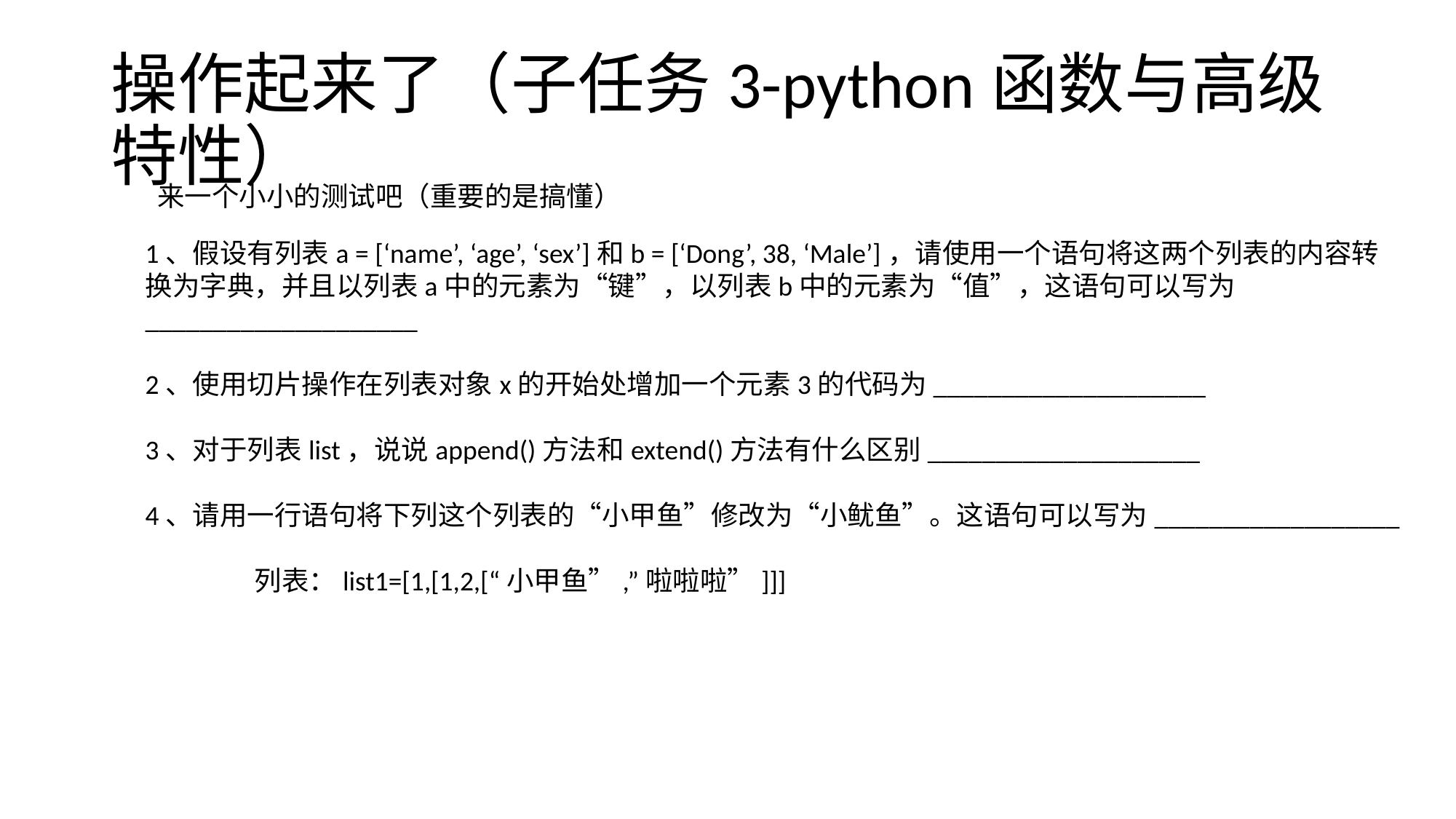

# 操作起来了（子任务3-python函数与高级特性）
来一个小小的测试吧（重要的是搞懂）

1、假设有列表a = [‘name’, ‘age’, ‘sex’]和b = [‘Dong’, 38, ‘Male’]，请使用一个语句将这两个列表的内容转换为字典，并且以列表a中的元素为“键”，以列表b中的元素为“值”，这语句可以写为____________________

2、使用切片操作在列表对象x的开始处增加一个元素3的代码为____________________

3、对于列表list，说说append()方法和extend()方法有什么区别____________________

4、请用一行语句将下列这个列表的“小甲鱼”修改为“小鱿鱼”。这语句可以写为__________________

	列表：list1=[1,[1,2,[“小甲鱼”,”啦啦啦”]]]